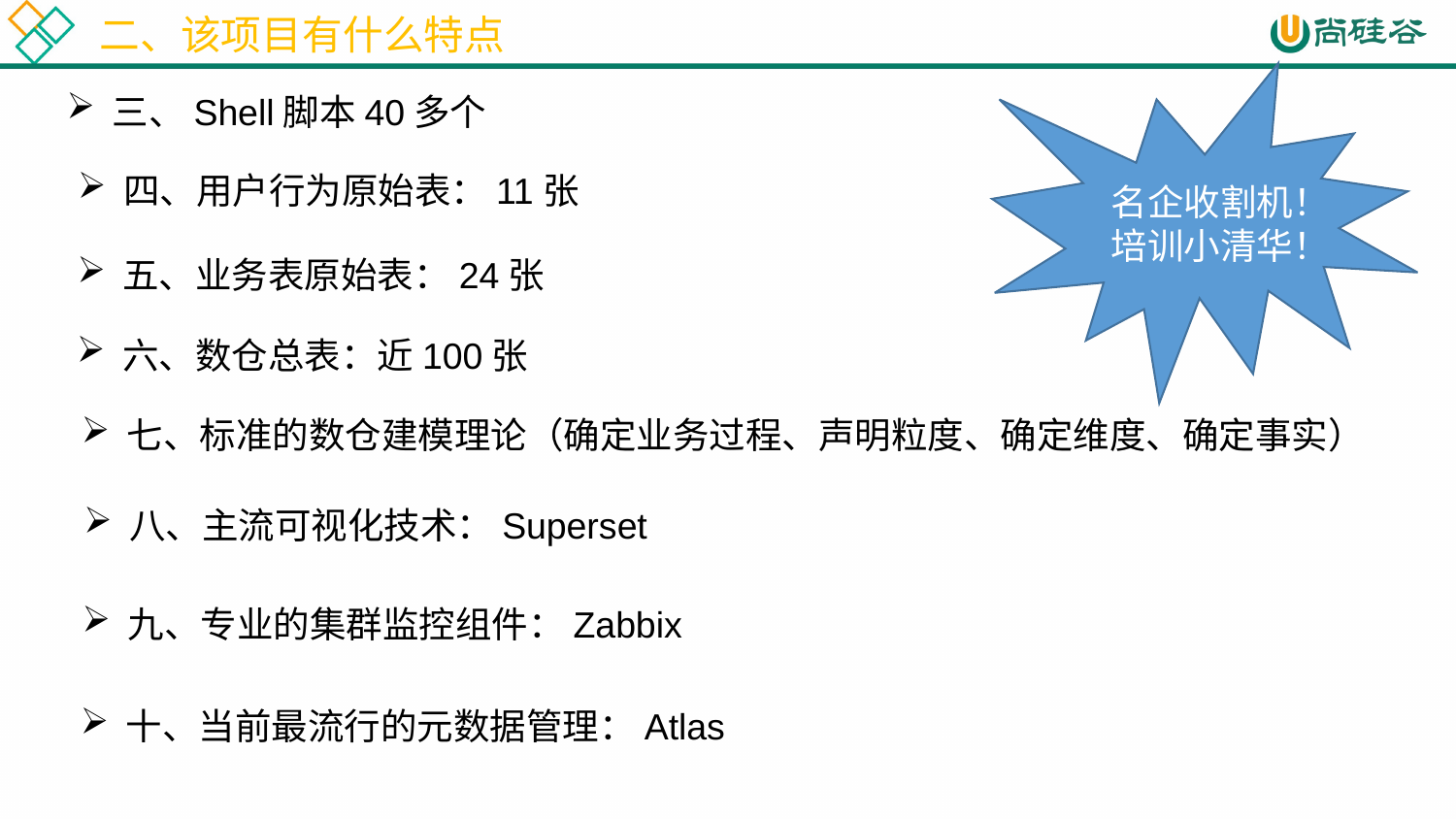

二、该项目有什么特点
名企收割机！
培训小清华！
三、Shell脚本40多个
四、用户行为原始表：11张
五、业务表原始表：24张
六、数仓总表：近100张
七、标准的数仓建模理论（确定业务过程、声明粒度、确定维度、确定事实）
八、主流可视化技术：Superset
九、专业的集群监控组件：Zabbix
十、当前最流行的元数据管理：Atlas